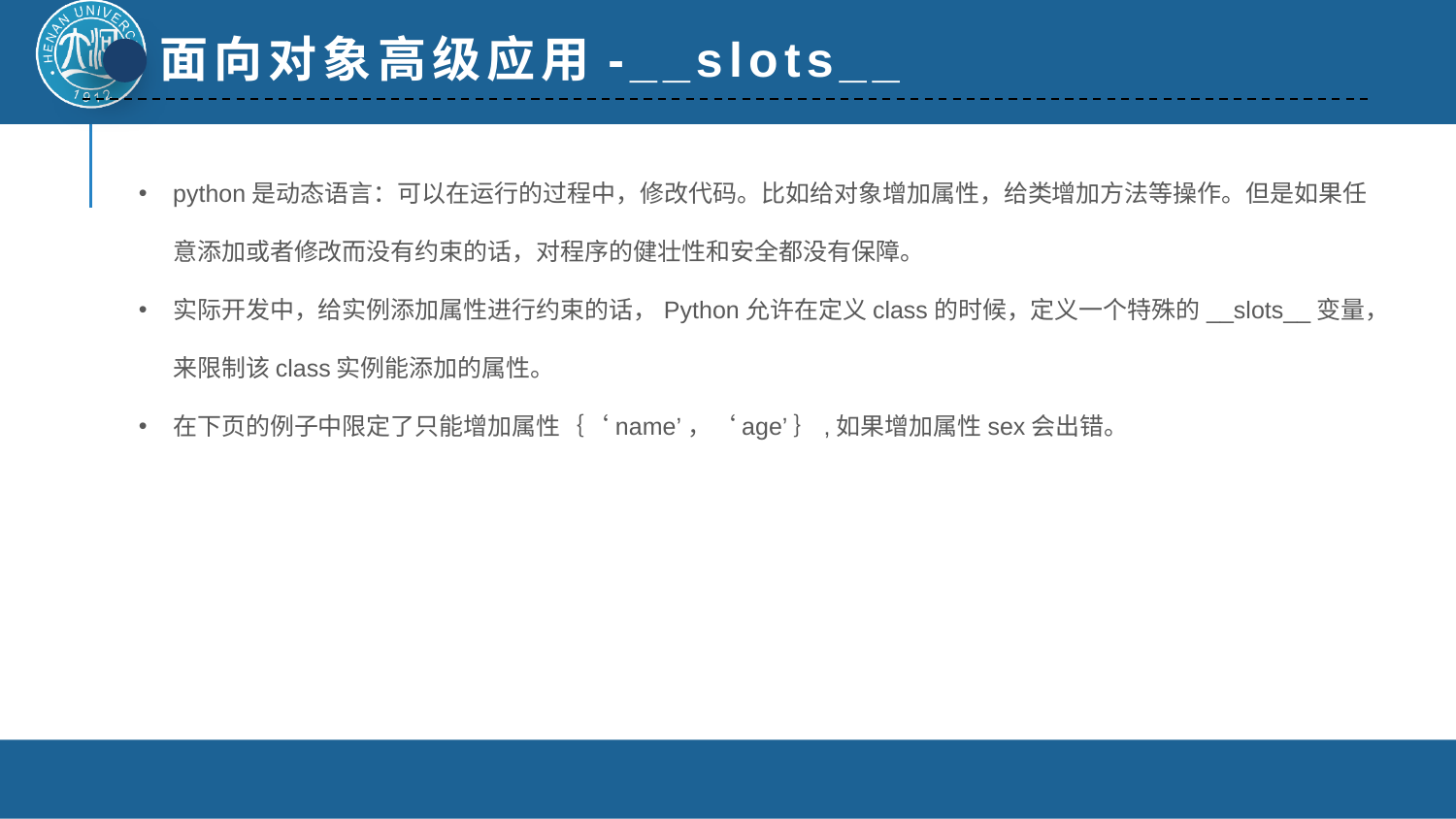

面向对象高级应用-__slots__

python是动态语言：可以在运行的过程中，修改代码。比如给对象增加属性，给类增加方法等操作。但是如果任意添加或者修改而没有约束的话，对程序的健壮性和安全都没有保障。
实际开发中，给实例添加属性进行约束的话，Python允许在定义class的时候，定义一个特殊的__slots__变量，来限制该class实例能添加的属性。
在下页的例子中限定了只能增加属性｛‘name’，‘age’｝,如果增加属性sex会出错。